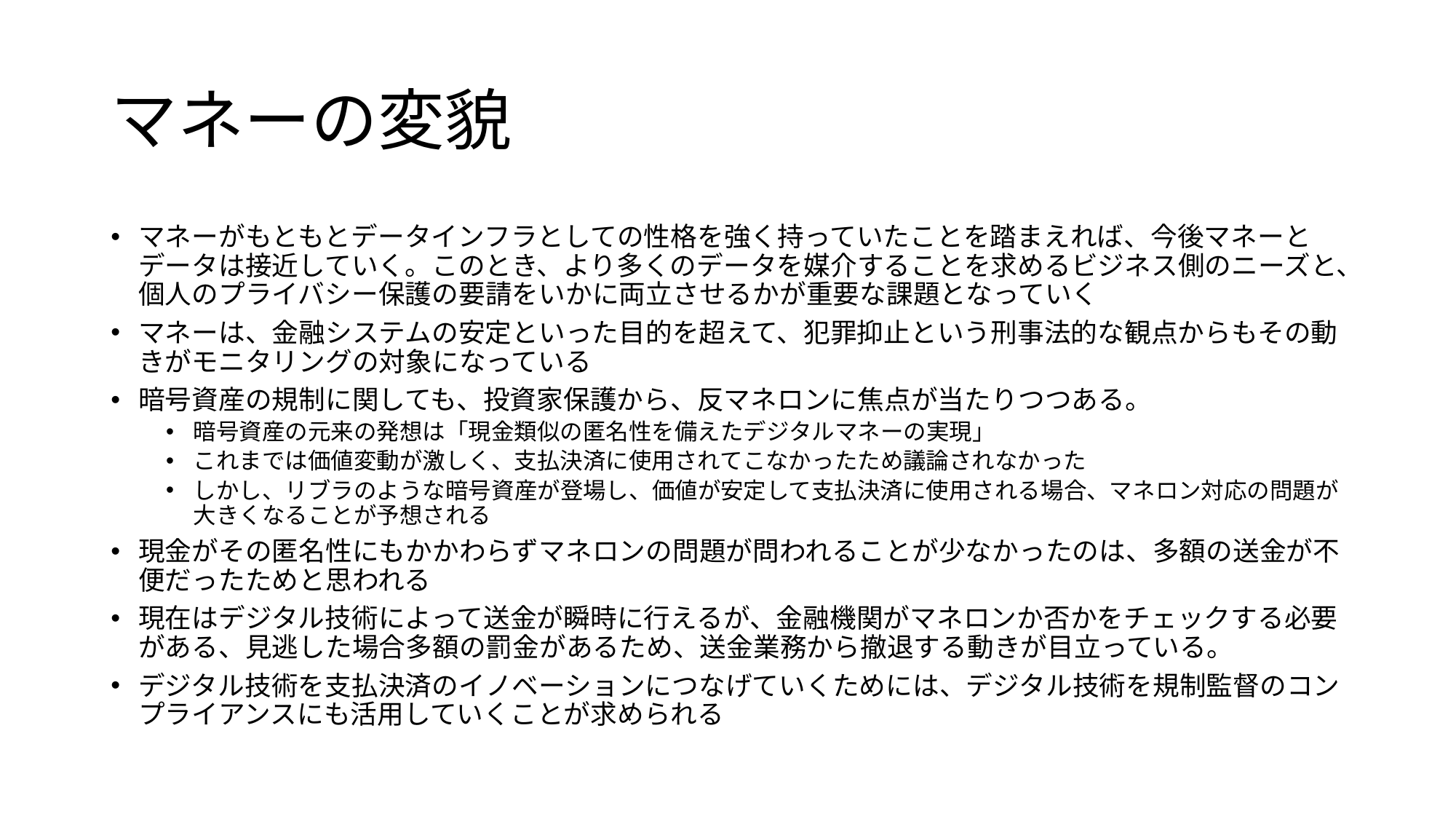

# マネーの変貌
マネーがもともとデータインフラとしての性格を強く持っていたことを踏まえれば、今後マネーとデータは接近していく。このとき、より多くのデータを媒介することを求めるビジネス側のニーズと、個人のプライバシー保護の要請をいかに両立させるかが重要な課題となっていく
マネーは、金融システムの安定といった目的を超えて、犯罪抑止という刑事法的な観点からもその動きがモニタリングの対象になっている
暗号資産の規制に関しても、投資家保護から、反マネロンに焦点が当たりつつある。
暗号資産の元来の発想は「現金類似の匿名性を備えたデジタルマネーの実現」
これまでは価値変動が激しく、支払決済に使用されてこなかったため議論されなかった
しかし、リブラのような暗号資産が登場し、価値が安定して支払決済に使用される場合、マネロン対応の問題が大きくなることが予想される
現金がその匿名性にもかかわらずマネロンの問題が問われることが少なかったのは、多額の送金が不便だったためと思われる
現在はデジタル技術によって送金が瞬時に行えるが、金融機関がマネロンか否かをチェックする必要がある、見逃した場合多額の罰金があるため、送金業務から撤退する動きが目立っている。
デジタル技術を支払決済のイノベーションにつなげていくためには、デジタル技術を規制監督のコンプライアンスにも活用していくことが求められる